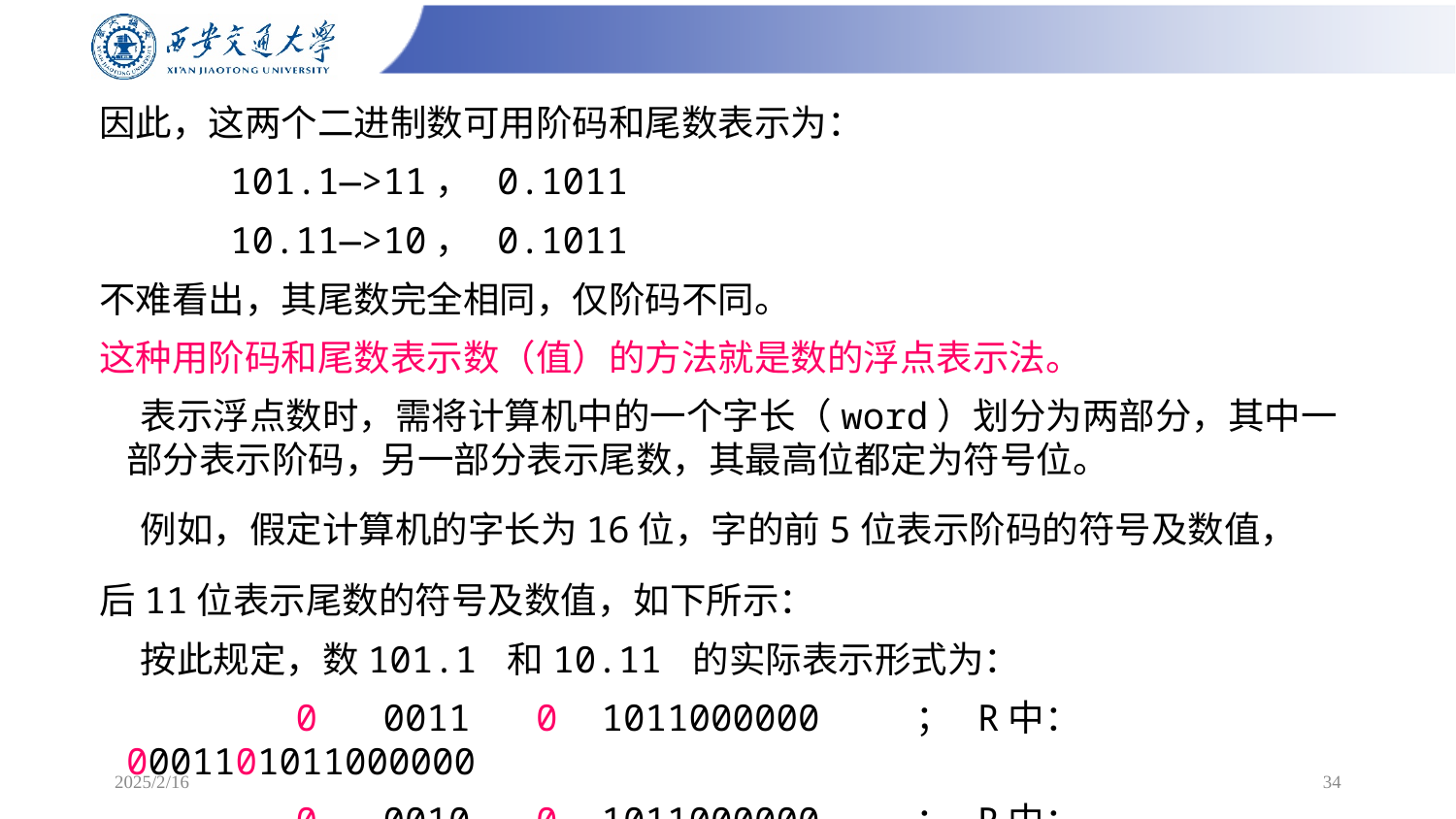

因此，这两个二进制数可用阶码和尾数表示为：
      101.1—>11，  0.1011
      10.11—>10，  0.1011
不难看出，其尾数完全相同，仅阶码不同。
这种用阶码和尾数表示数（值）的方法就是数的浮点表示法。
    表示浮点数时，需将计算机中的一个字长（word）划分为两部分，其中一部分表示阶码，另一部分表示尾数，其最高位都定为符号位。
    例如，假定计算机的字长为16位，字的前5位表示阶码的符号及数值，
后11位表示尾数的符号及数值，如下所示：
    按此规定，数101.1 和10.11 的实际表示形式为：
         0   0011   0  1011000000    ；  R中：0001101011000000
         0   0010   0  1011000000    ；  R中：0001001011000000
2025/2/16
34